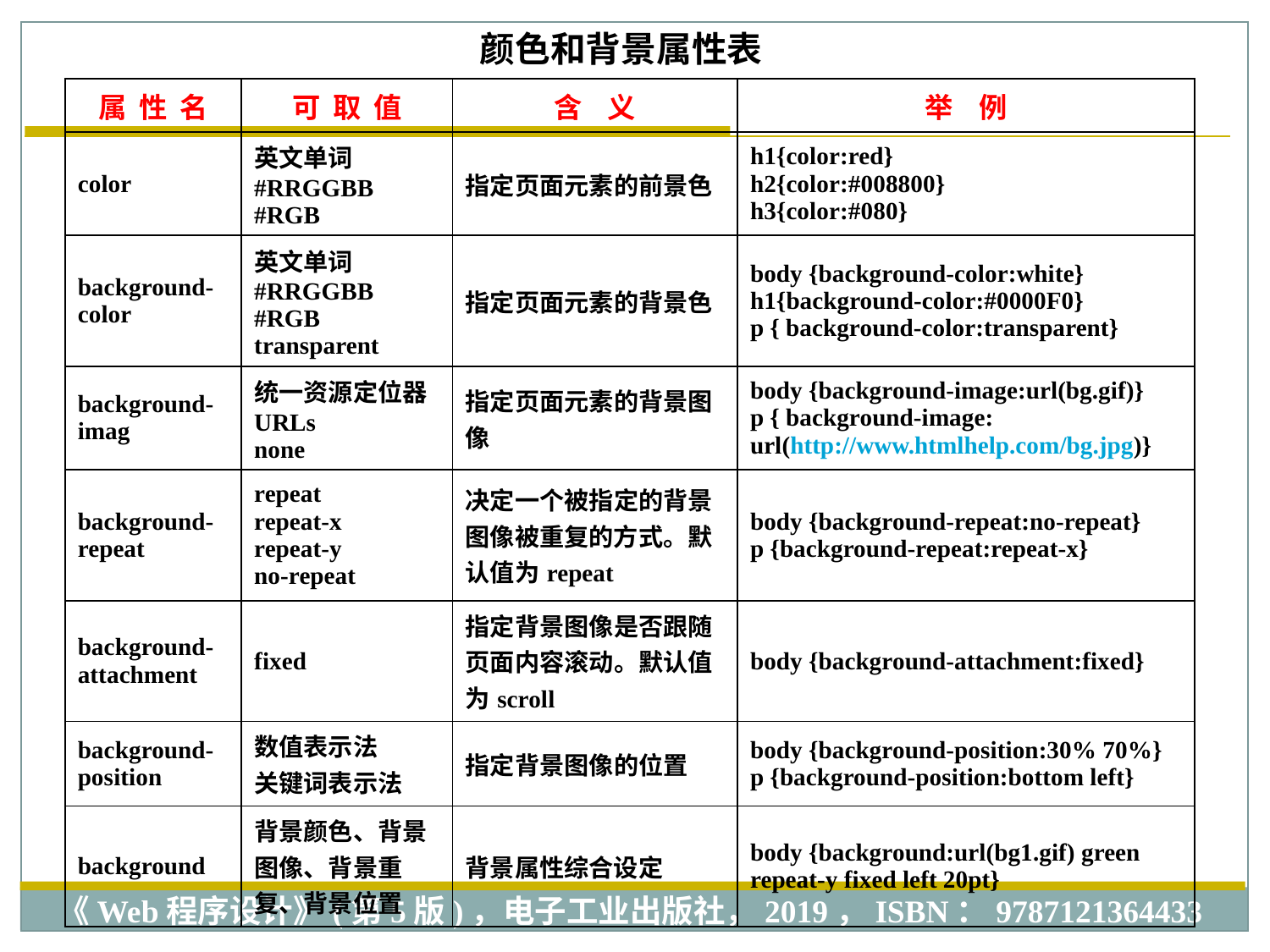

颜色和背景属性表
| 属 性 名 | 可 取 值 | 含 义 | 举 例 |
| --- | --- | --- | --- |
| color | 英文单词 #RRGGBB #RGB | 指定页面元素的前景色 | h1{color:red} h2{color:#008800} h3{color:#080} |
| background- color | 英文单词 #RRGGBB #RGB transparent | 指定页面元素的背景色 | body {background-color:white} h1{background-color:#0000F0} p { background-color:transparent} |
| background- imag | 统一资源定位器 URLs none | 指定页面元素的背景图像 | body {background-image:url(bg.gif)} p { background-image: url(http://www.htmlhelp.com/bg.jpg)} |
| background- repeat | repeat repeat-x repeat-y no-repeat | 决定一个被指定的背景图像被重复的方式。默认值为repeat | body {background-repeat:no-repeat} p {background-repeat:repeat-x} |
| background- attachment | fixed | 指定背景图像是否跟随页面内容滚动。默认值为scroll | body {background-attachment:fixed} |
| background- position | 数值表示法 关键词表示法 | 指定背景图像的位置 | body {background-position:30% 70%} p {background-position:bottom left} |
| background | 背景颜色、背景图像、背景重复、背景位置 | 背景属性综合设定 | body {background:url(bg1.gif) green repeat-y fixed left 20pt} |